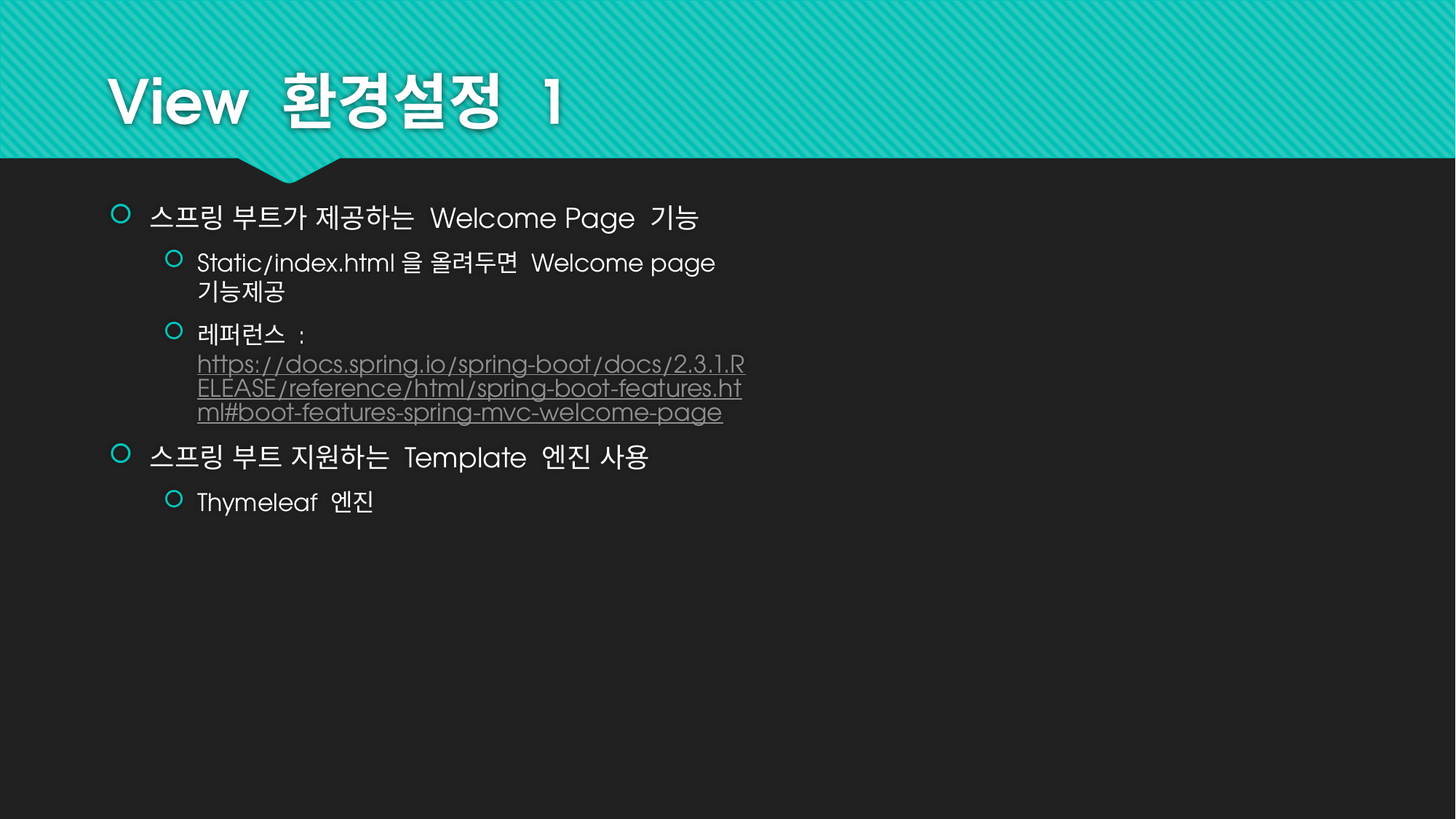

# View 환경설정 1
스프링 부트가 제공하는 Welcome Page 기능
Static/index.html을 올려두면 Welcome page 기능제공
레퍼런스 : https://docs.spring.io/spring-boot/docs/2.3.1.RELEASE/reference/html/spring-boot-features.html#boot-features-spring-mvc-welcome-page
스프링 부트 지원하는 Template 엔진 사용
Thymeleaf 엔진